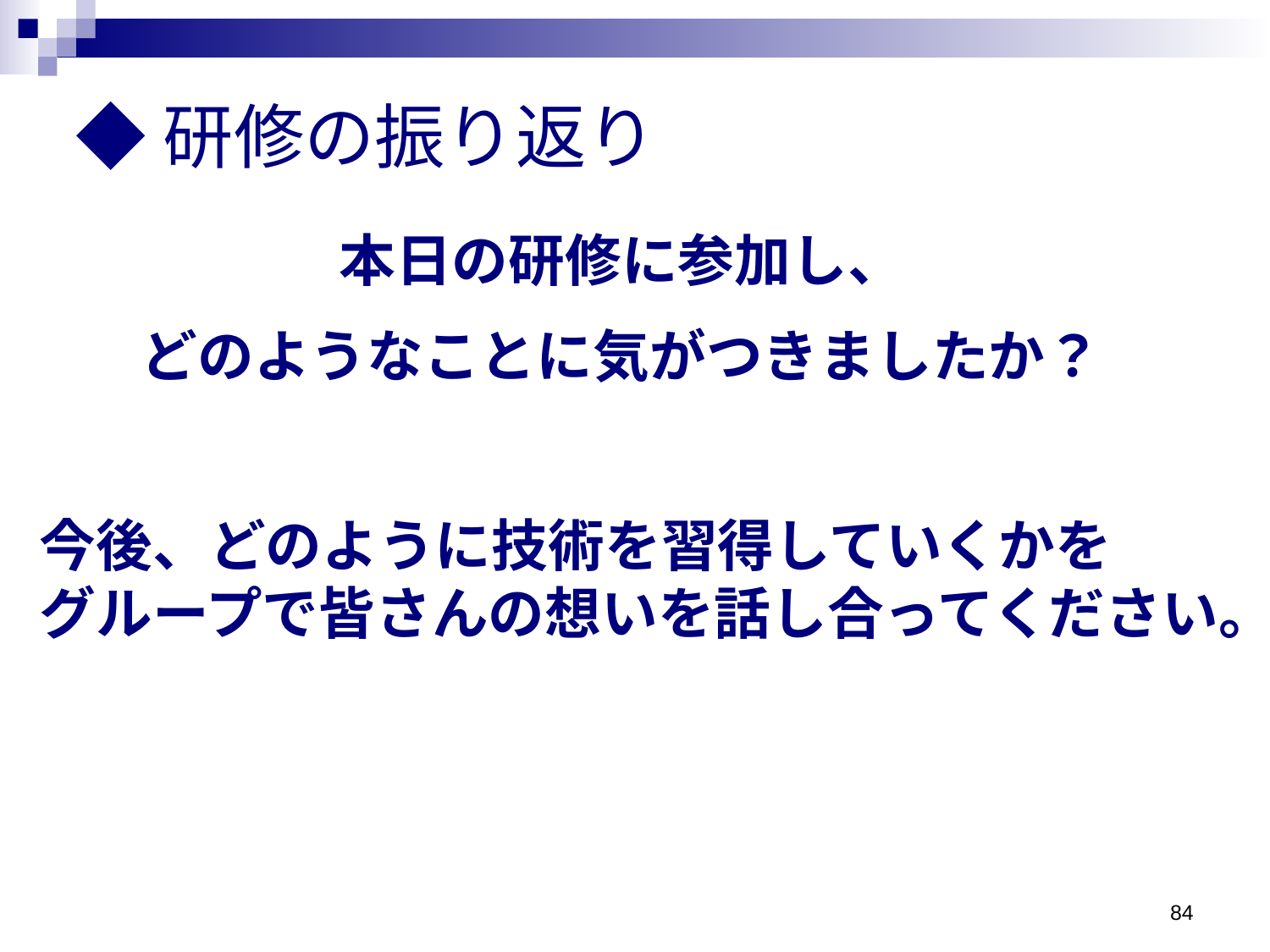

◆研修の振り返り
本日の研修に参加し、
どのようなことに気がつきましたか？
今後、どのように技術を習得していくかを
グループで皆さんの想いを話し合ってください。
84